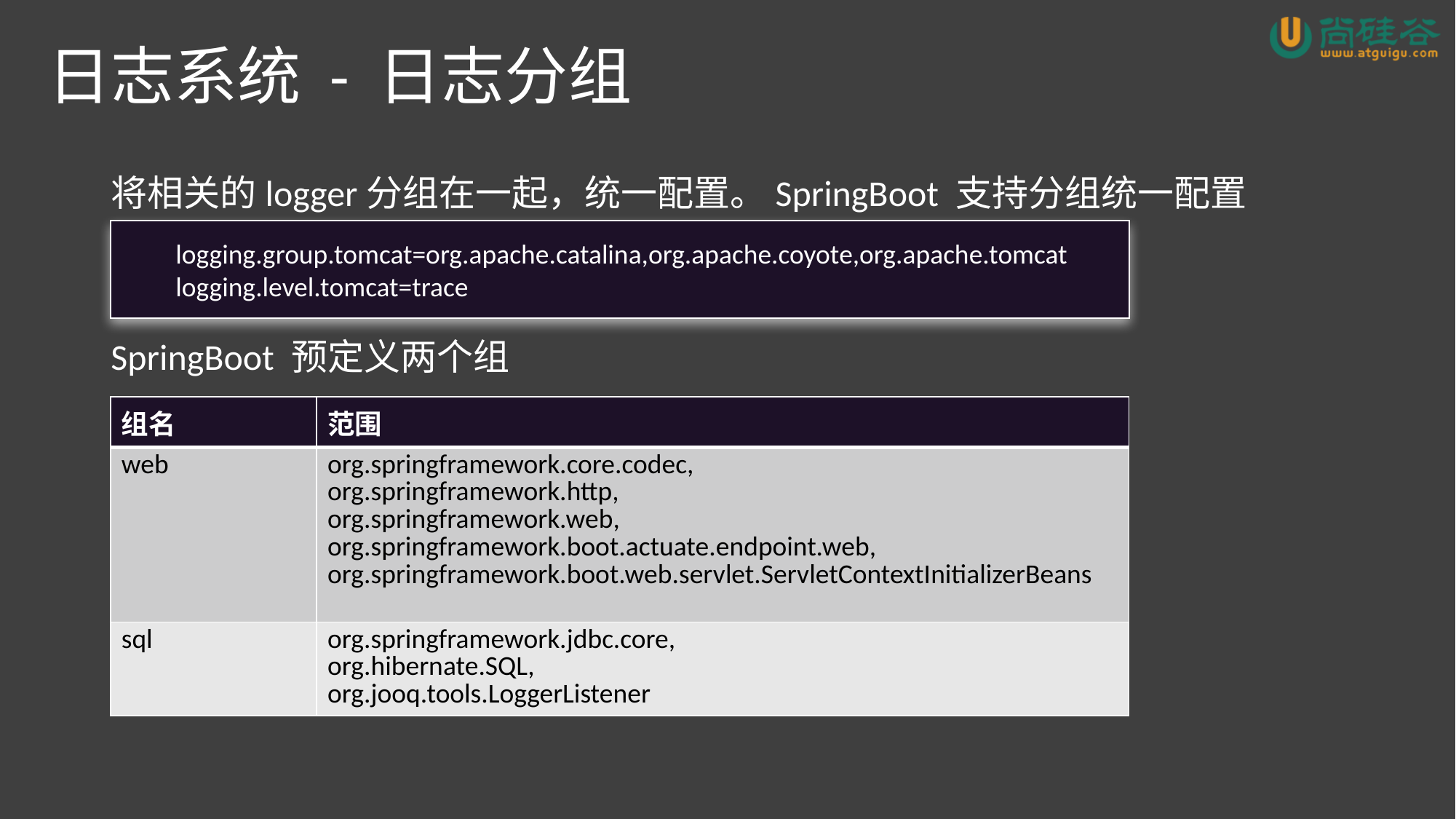

# 日志系统 - 日志分组
将相关的logger分组在一起，统一配置。SpringBoot 支持分组统一配置

SpringBoot 预定义两个组
logging.group.tomcat=org.apache.catalina,org.apache.coyote,org.apache.tomcat
logging.level.tomcat=trace
| 组名 | 范围 |
| --- | --- |
| web | org.springframework.core.codec, org.springframework.http, org.springframework.web, org.springframework.boot.actuate.endpoint.web, org.springframework.boot.web.servlet.ServletContextInitializerBeans |
| sql | org.springframework.jdbc.core, org.hibernate.SQL, org.jooq.tools.LoggerListener |